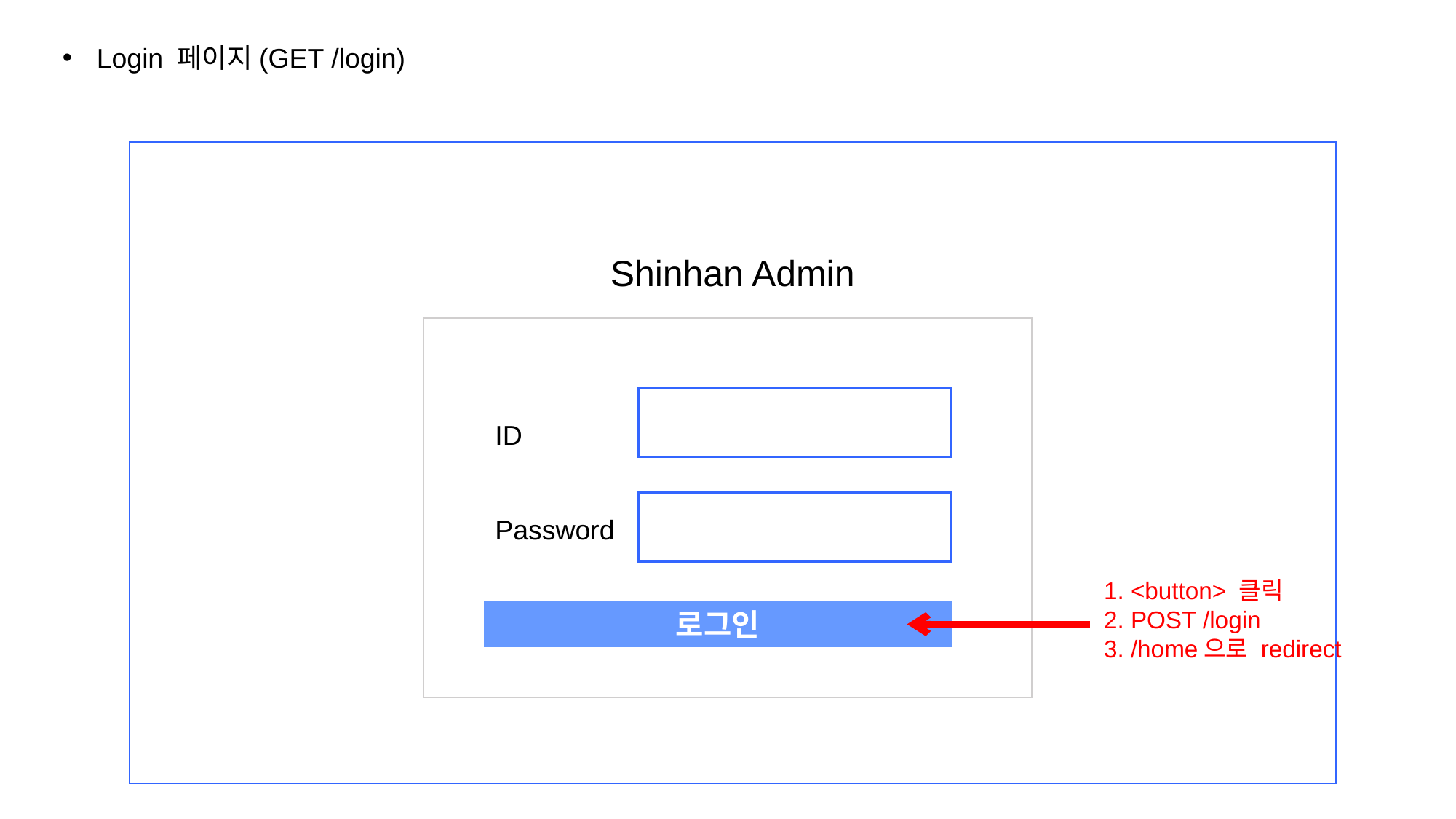

Login 페이지(GET /login)

Shinhan Admin

ID

Password
1. <button> 클릭
2. POST /login
3. /home으로 redirect
로그인